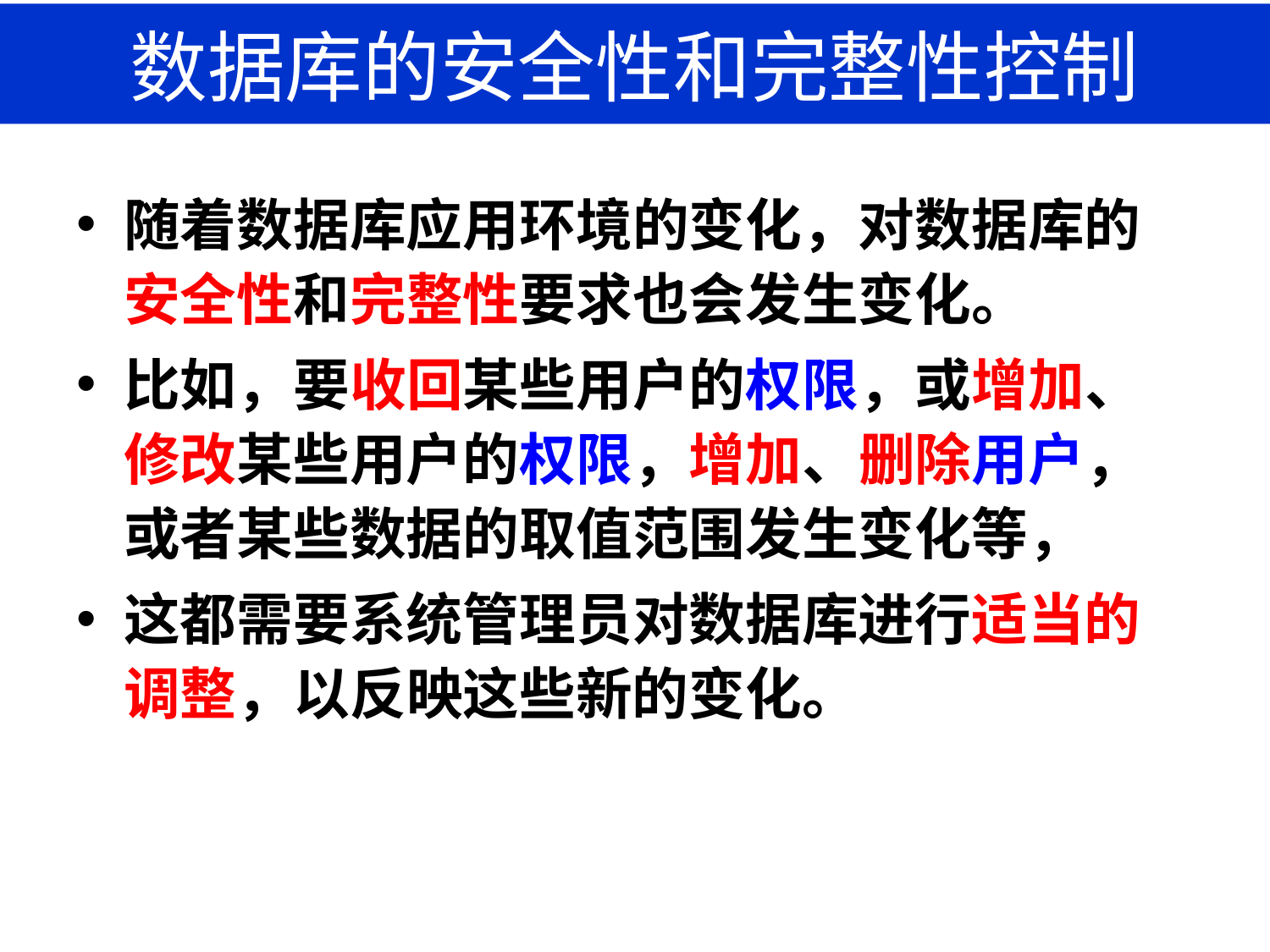

# 数据库的安全性和完整性控制
随着数据库应用环境的变化，对数据库的安全性和完整性要求也会发生变化。
比如，要收回某些用户的权限，或增加、修改某些用户的权限，增加、删除用户，或者某些数据的取值范围发生变化等，
这都需要系统管理员对数据库进行适当的调整，以反映这些新的变化。